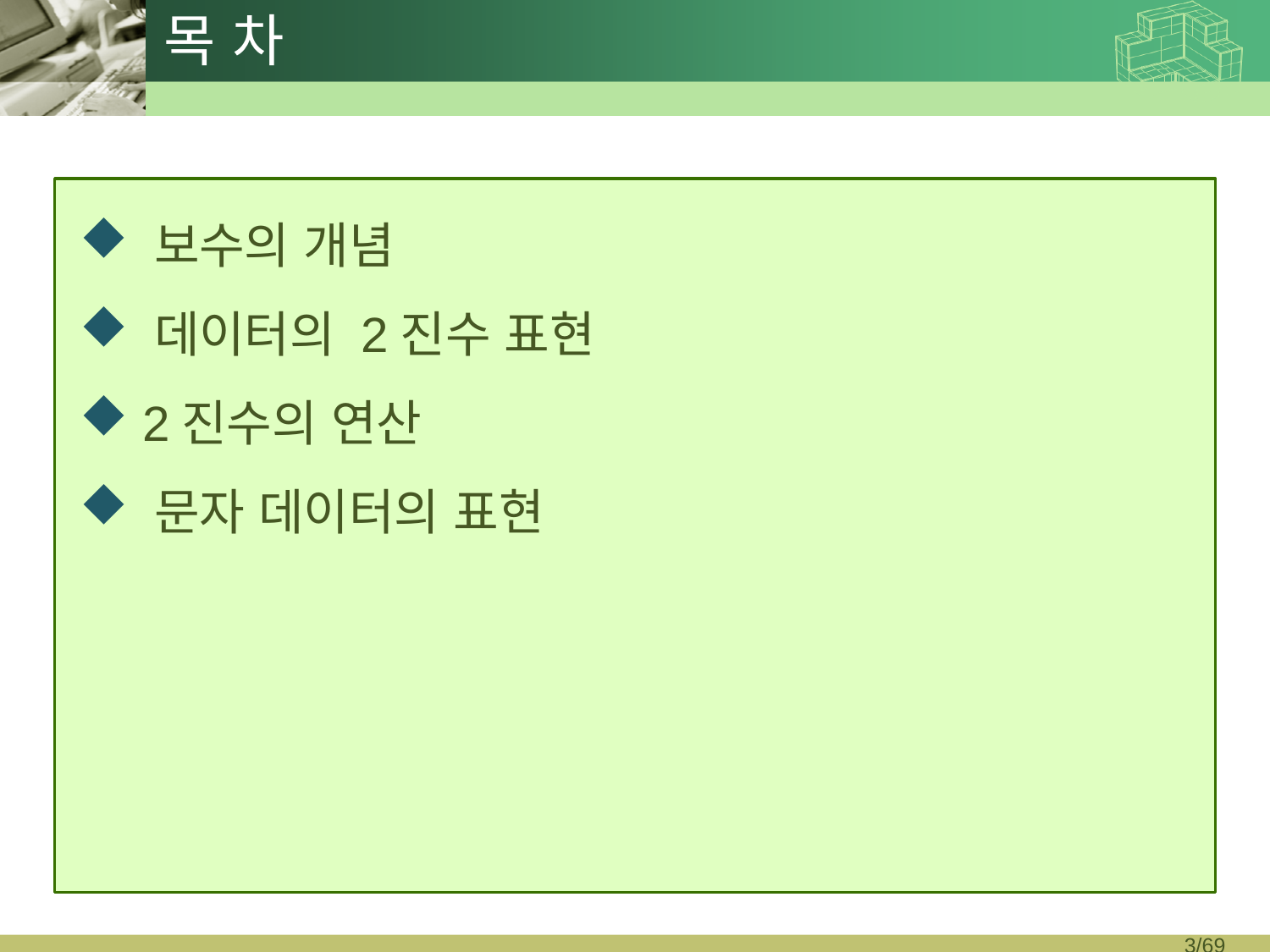

# 목 차
 보수의 개념
 데이터의 2진수 표현
 2진수의 연산
 문자 데이터의 표현